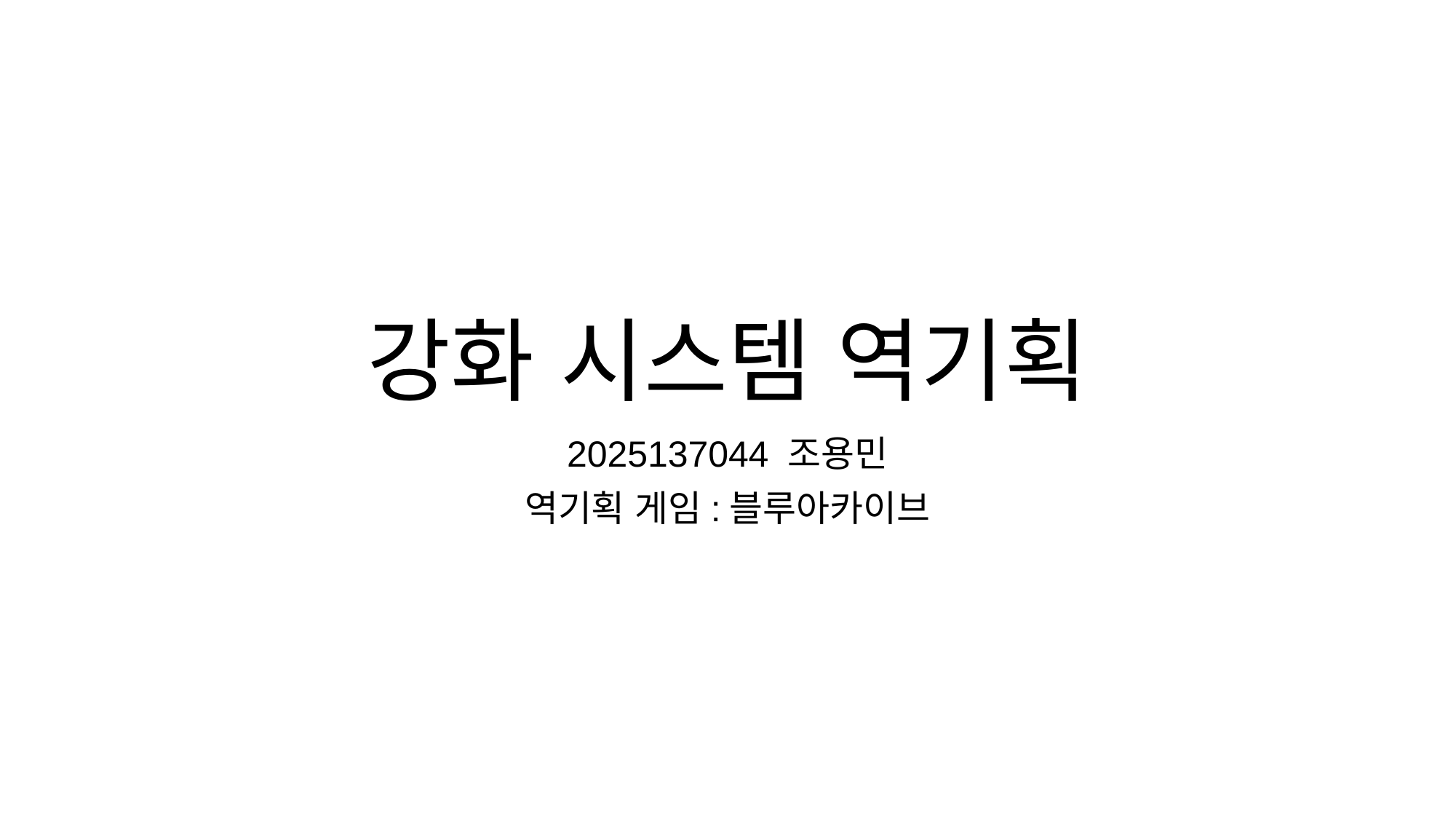

# 강화 시스템 역기획
2025137044 조용민
역기획 게임:블루아카이브